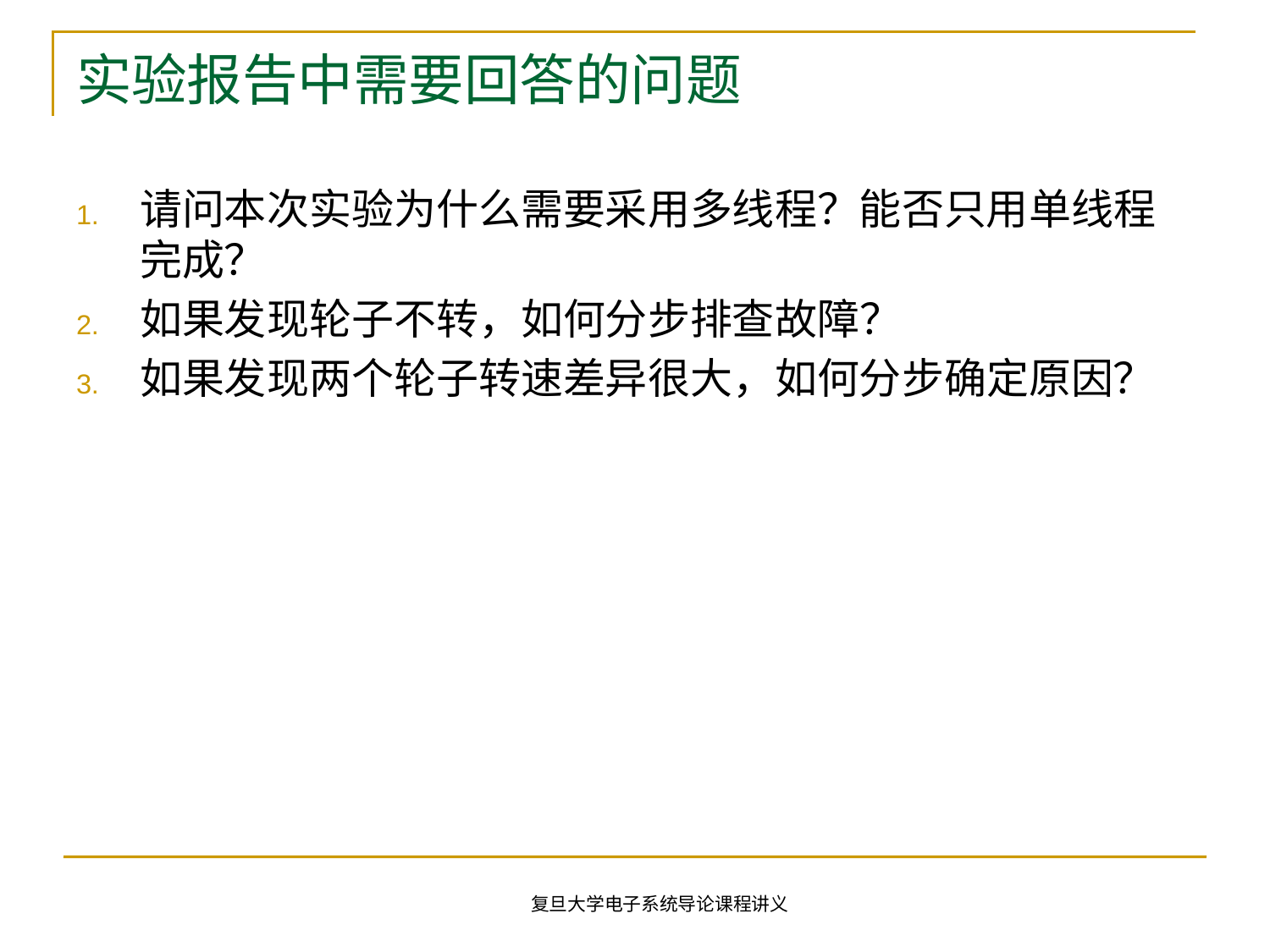

# 实验报告中需要回答的问题
请问本次实验为什么需要采用多线程？能否只用单线程完成？
如果发现轮子不转，如何分步排查故障？
如果发现两个轮子转速差异很大，如何分步确定原因？